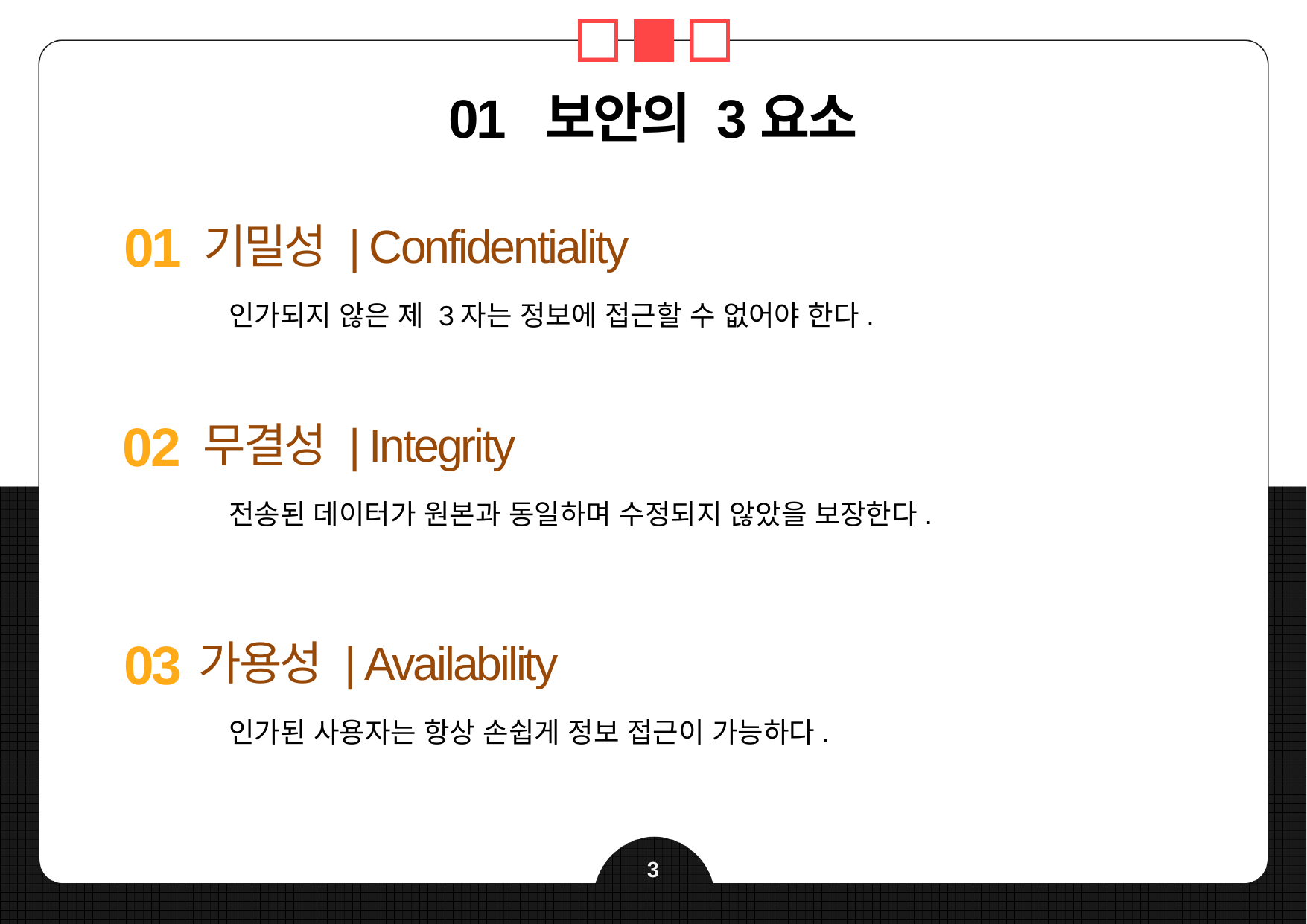

01  보안의 3요소
01
기밀성 | Confidentiality
인가되지 않은 제 3자는 정보에 접근할 수 없어야 한다.
02
무결성 | Integrity
전송된 데이터가 원본과 동일하며 수정되지 않았을 보장한다.
03
가용성 | Availability
인가된 사용자는 항상 손쉽게 정보 접근이 가능하다.
3